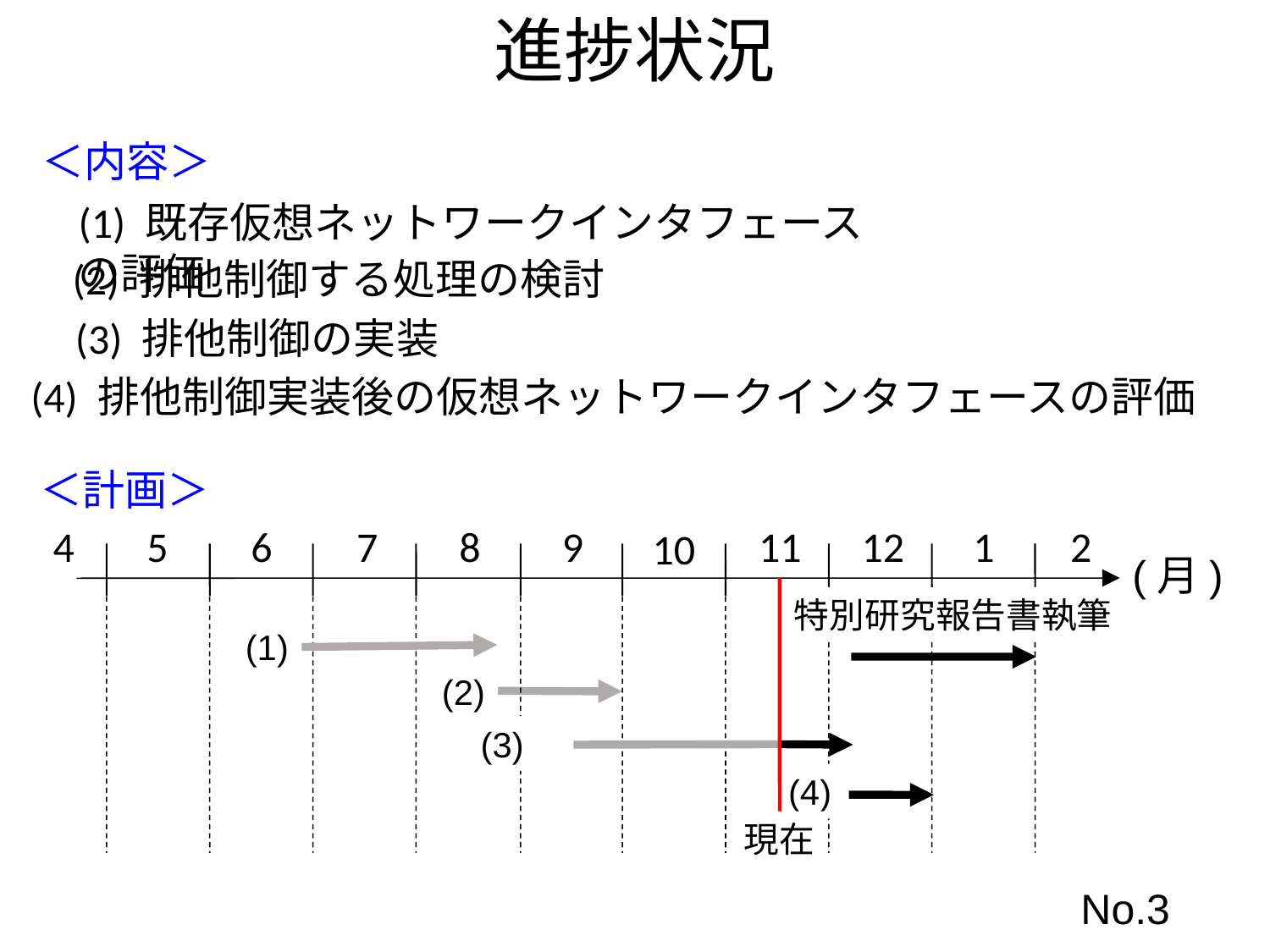

進捗状況

＜内容＞
(1) 既存仮想ネットワークインタフェースの評価
(2) 排他制御する処理の検討
(3) 排他制御の実装
(4) 排他制御実装後の仮想ネットワークインタフェースの評価
＜計画＞
4
5
6
7
8
9
11
12
1
2
10
(月)

特別研究報告書執筆

(2)

(3)

(4)

現在
(1)

No.3